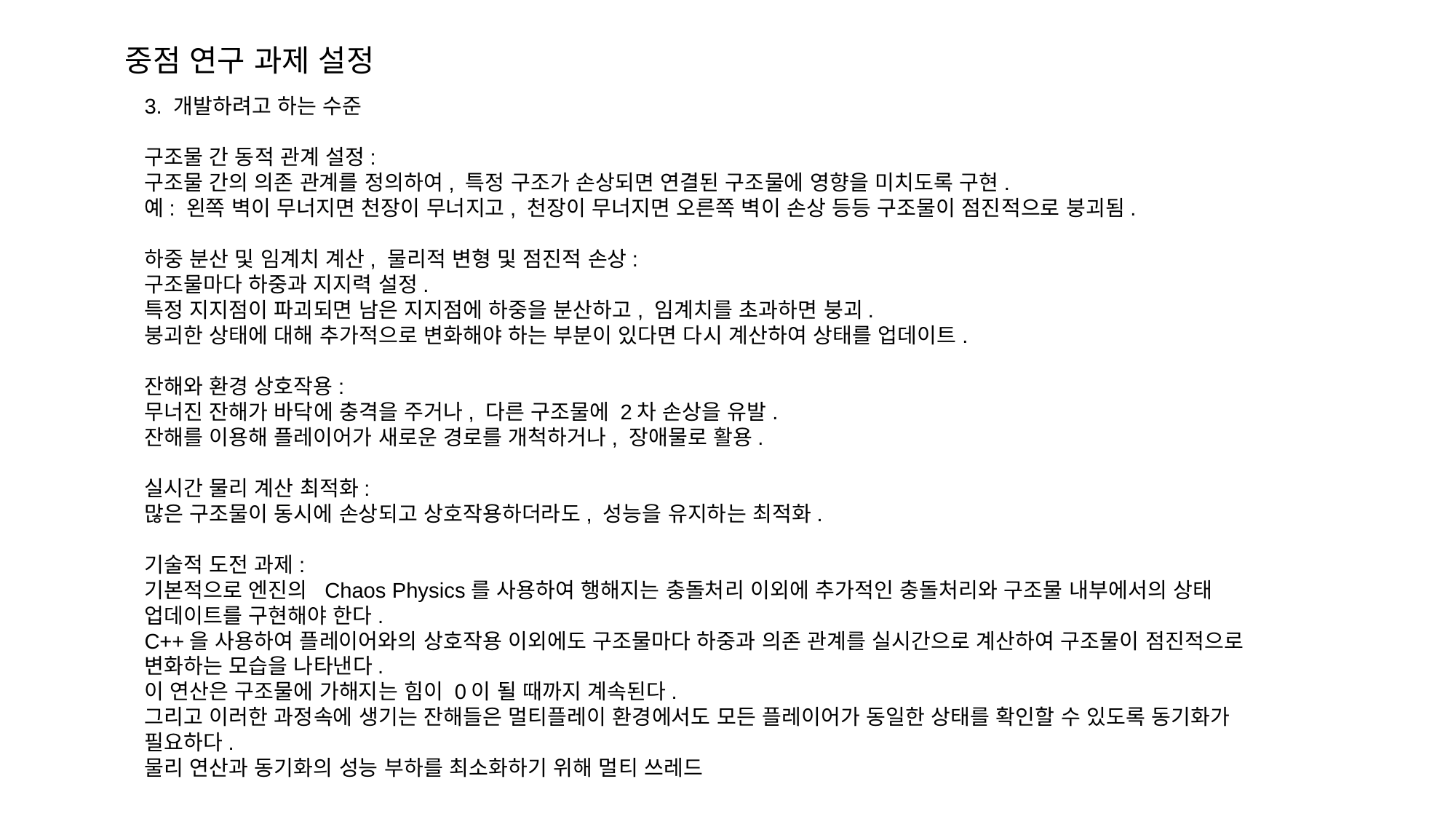

# 중점 연구 과제 설정
3. 개발하려고 하는 수준

구조물 간 동적 관계 설정:
구조물 간의 의존 관계를 정의하여, 특정 구조가 손상되면 연결된 구조물에 영향을 미치도록 구현.
예: 왼쪽 벽이 무너지면 천장이 무너지고, 천장이 무너지면 오른쪽 벽이 손상 등등 구조물이 점진적으로 붕괴됨.

하중 분산 및 임계치 계산, 물리적 변형 및 점진적 손상:
구조물마다 하중과 지지력 설정.
특정 지지점이 파괴되면 남은 지지점에 하중을 분산하고, 임계치를 초과하면 붕괴.
붕괴한 상태에 대해 추가적으로 변화해야 하는 부분이 있다면 다시 계산하여 상태를 업데이트.

잔해와 환경 상호작용:
무너진 잔해가 바닥에 충격을 주거나, 다른 구조물에 2차 손상을 유발.
잔해를 이용해 플레이어가 새로운 경로를 개척하거나, 장애물로 활용.

실시간 물리 계산 최적화:
많은 구조물이 동시에 손상되고 상호작용하더라도, 성능을 유지하는 최적화.

기술적 도전 과제:
기본적으로 엔진의  Chaos Physics를 사용하여 행해지는 충돌처리 이외에 추가적인 충돌처리와 구조물 내부에서의 상태 업데이트를 구현해야 한다.
C++을 사용하여 플레이어와의 상호작용 이외에도 구조물마다 하중과 의존 관계를 실시간으로 계산하여 구조물이 점진적으로 변화하는 모습을 나타낸다.
이 연산은 구조물에 가해지는 힘이 0이 될 때까지 계속된다.
그리고 이러한 과정속에 생기는 잔해들은 멀티플레이 환경에서도 모든 플레이어가 동일한 상태를 확인할 수 있도록 동기화가 필요하다.
물리 연산과 동기화의 성능 부하를 최소화하기 위해 멀티 쓰레드